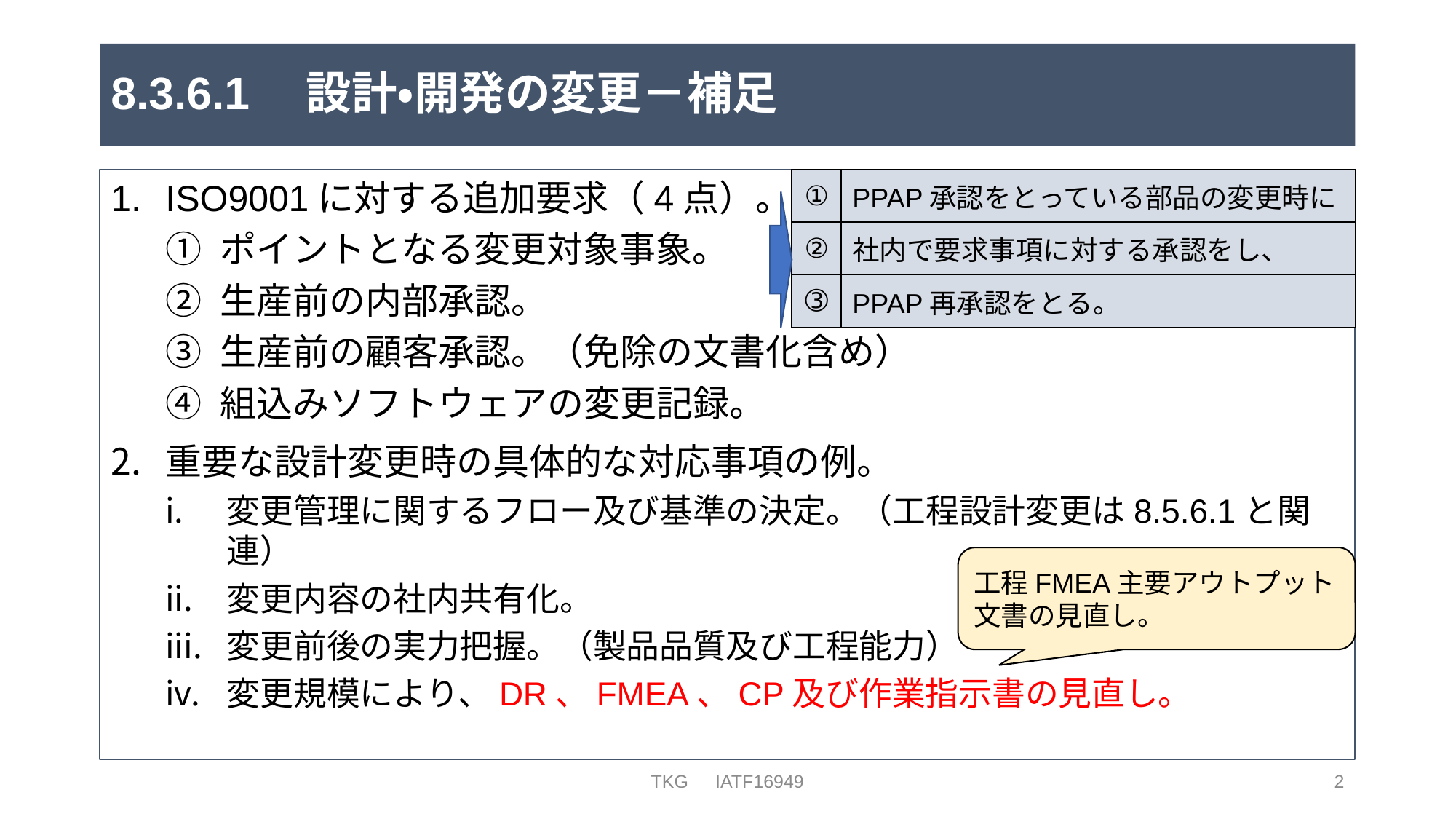

# 8.3.6.1　設計・開発の変更－補足
| ① | PPAP承認をとっている部品の変更時に |
| --- | --- |
| ② | 社内で要求事項に対する承認をし、 |
| ➂ | PPAP再承認をとる。 |
ISO9001に対する追加要求（4点）。
ポイントとなる変更対象事象。
生産前の内部承認。
生産前の顧客承認。（免除の文書化含め）
組込みソフトウェアの変更記録。
重要な設計変更時の具体的な対応事項の例。
変更管理に関するフロー及び基準の決定。（工程設計変更は8.5.6.1と関連）
変更内容の社内共有化。
変更前後の実力把握。（製品品質及び工程能力）
変更規模により、DR、FMEA、CP及び作業指示書の見直し。

工程FMEA主要アウトプット文書の見直し。
TKG　IATF16949
2